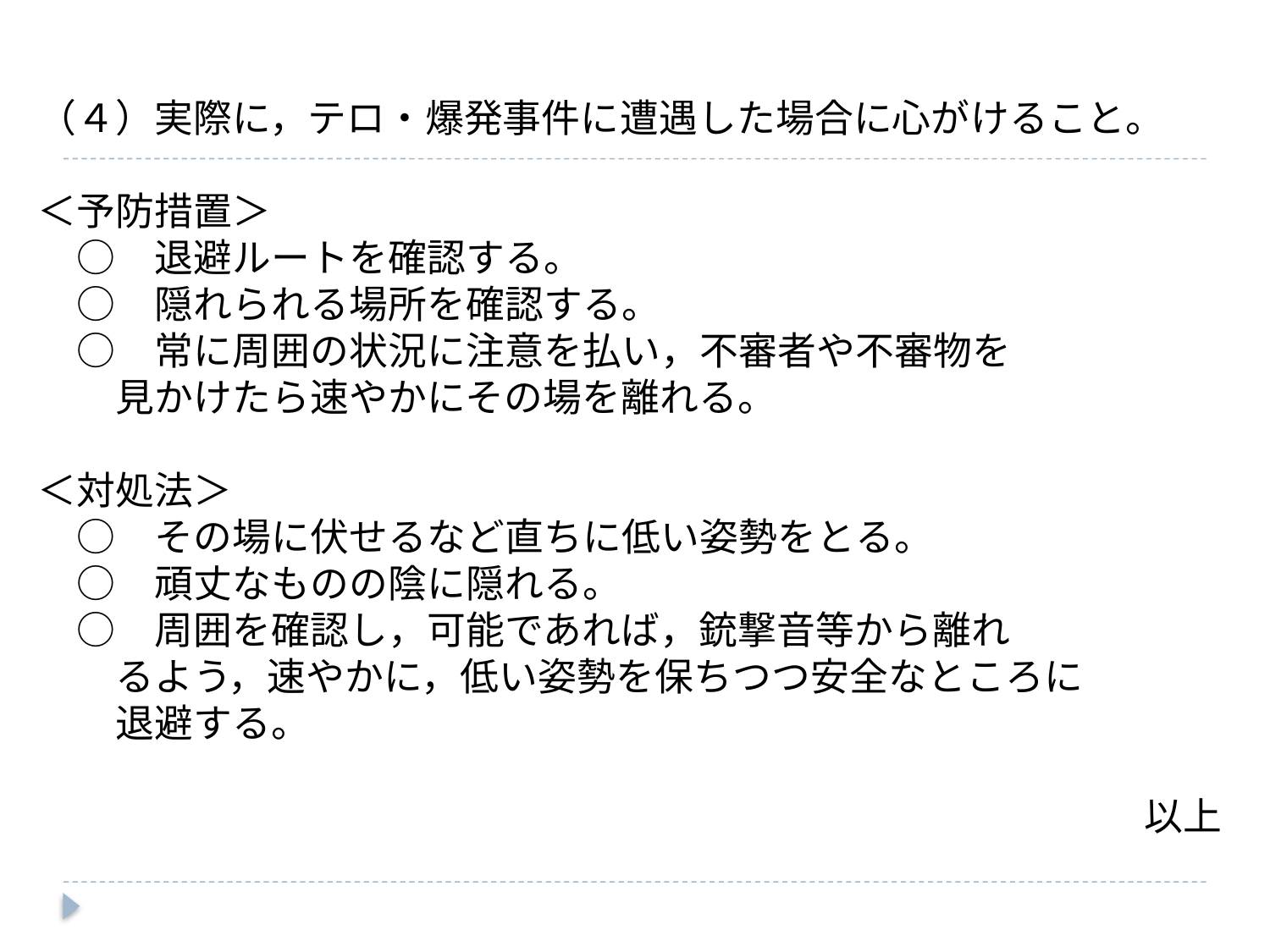

（４）実際に，テロ・爆発事件に遭遇した場合に心がけること。

＜予防措置＞
　○　退避ルートを確認する。
　○　隠れられる場所を確認する。
　○　常に周囲の状況に注意を払い，不審者や不審物を
　　見かけたら速やかにその場を離れる。

＜対処法＞
　○　その場に伏せるなど直ちに低い姿勢をとる。
　○　頑丈なものの陰に隠れる。
　○　周囲を確認し，可能であれば，銃撃音等から離れ
　　るよう，速やかに，低い姿勢を保ちつつ安全なところに
　　退避する。

以上